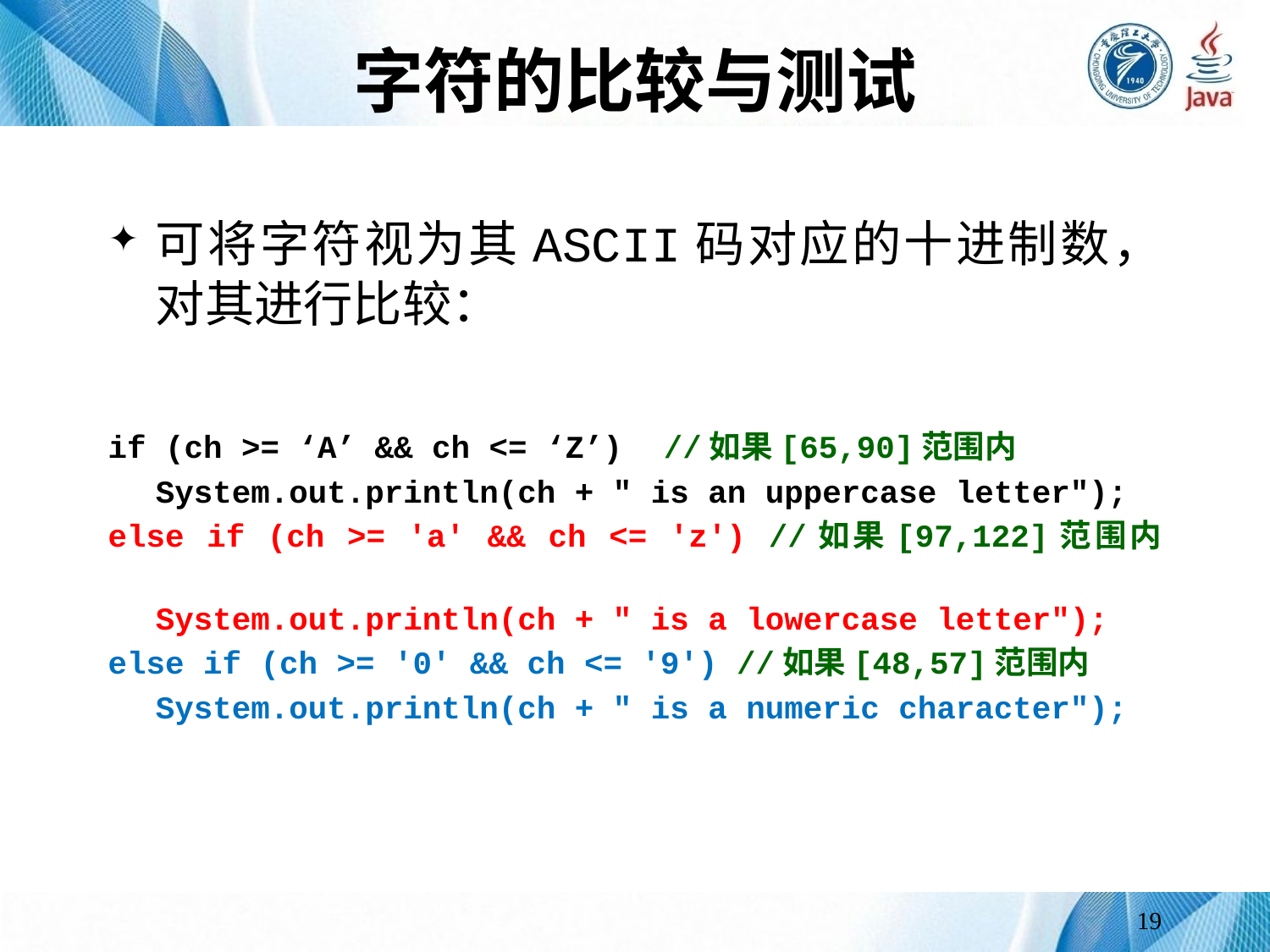

# 字符的比较与测试

可将字符视为其ASCII码对应的十进制数，对其进行比较：

if (ch >= ‘A’ && ch <= ‘Z’)	//如果[65,90]范围内
  	System.out.println(ch + " is an uppercase letter");
else if (ch >= 'a' && ch <= 'z') //如果[97,122]范围内
  	System.out.println(ch + " is a lowercase letter");
else if (ch >= '0' && ch <= '9') //如果[48,57]范围内
	System.out.println(ch + " is a numeric character");

19